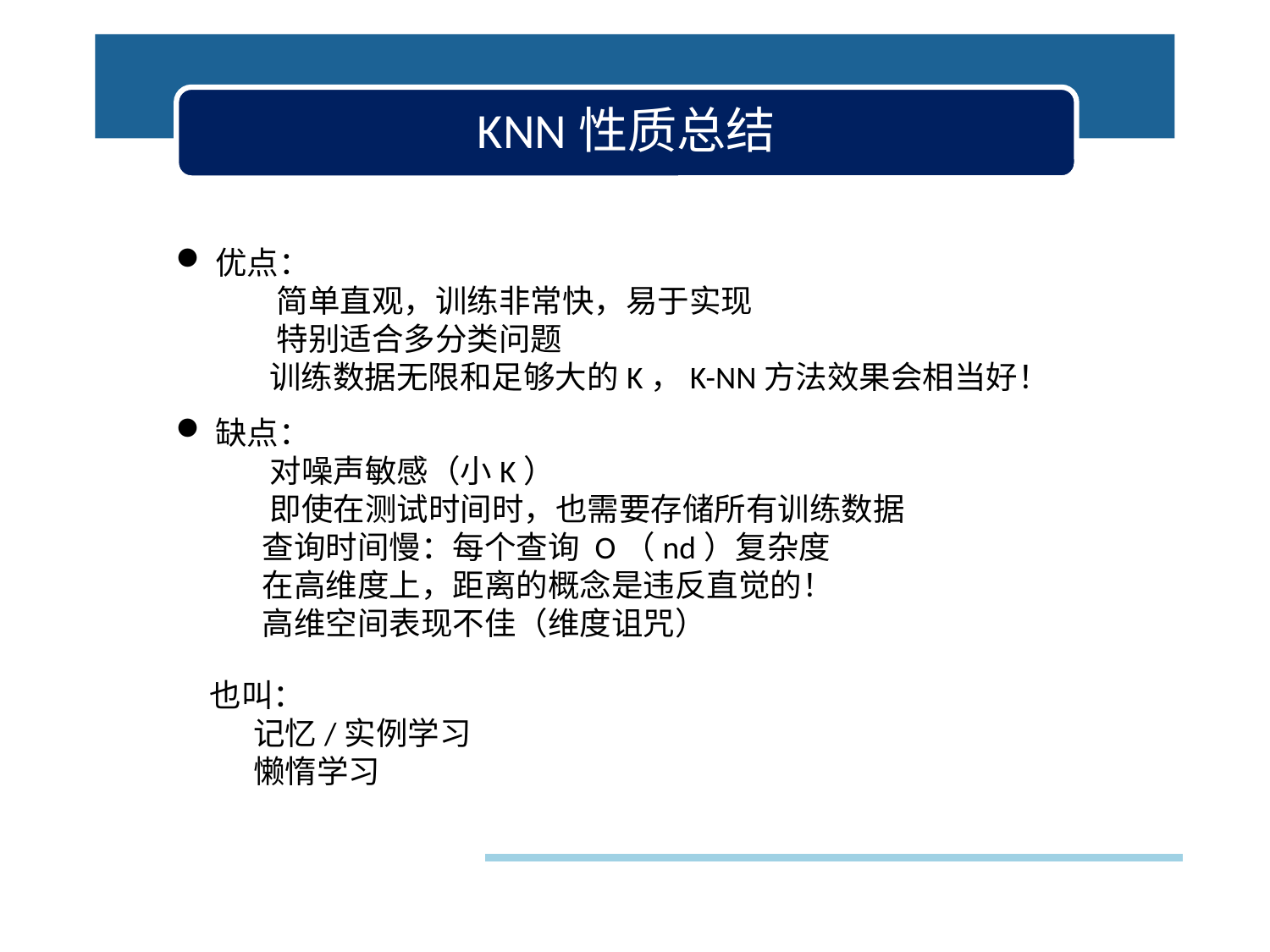

# KNN性质总结
优点：
             简单直观，训练非常快，易于实现
             特别适合多分类问题
            训练数据无限和足够大的K，K-NN方法效果会相当好！
缺点：
            对噪声敏感（小K）
            即使在测试时间时，也需要存储所有训练数据
           查询时间慢：每个查询 O（nd）复杂度
           在高维度上，距离的概念是违反直觉的！
           高维空间表现不佳（维度诅咒）
也叫：
     记忆/实例学习
     懒惰学习